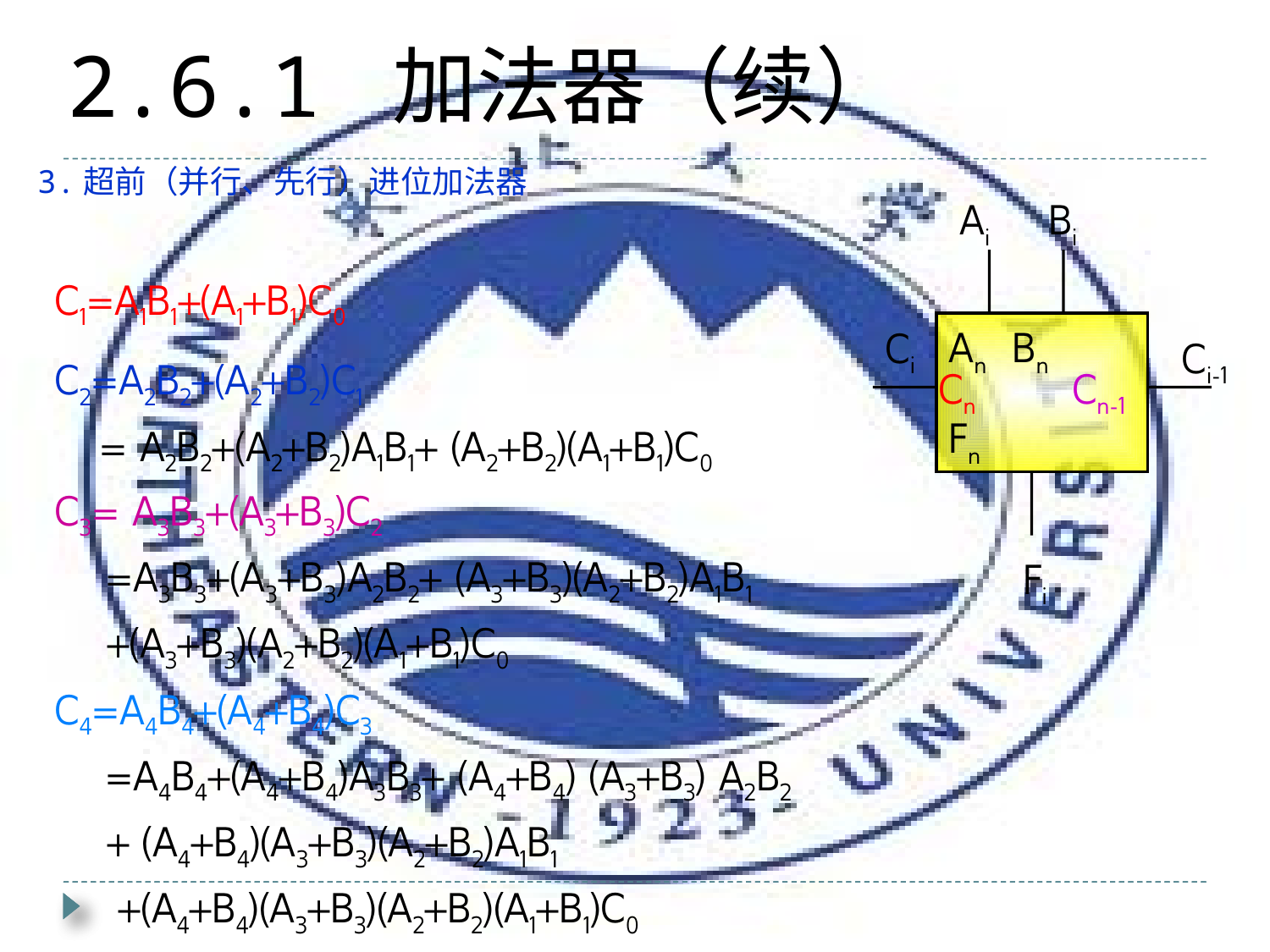

2.6.1 加法器（续）
3.超前（并行、先行）进位加法器
Ai     Bi

An  Bn
Fn
Ci

Ci-1
Cn             Cn-1

Fi
C1=A1B1+(A1+B1)C0
C2=A2B2+(A2+B2)C1
      = A2B2+(A2+B2)A1B1+ (A2+B2)(A1+B1)C0
C3= A3B3+(A3+B3)C2
    =A3B3+(A3+B3)A2B2+ (A3+B3)(A2+B2)A1B1
       +(A3+B3)(A2+B2)(A1+B1)C0
C4=A4B4+(A4+B4)C3
    =A4B4+(A4+B4)A3B3+ (A4+B4) (A3+B3) A2B2
       + (A4+B4)(A3+B3)(A2+B2)A1B1
     +(A4+B4)(A3+B3)(A2+B2)(A1+B1)C0